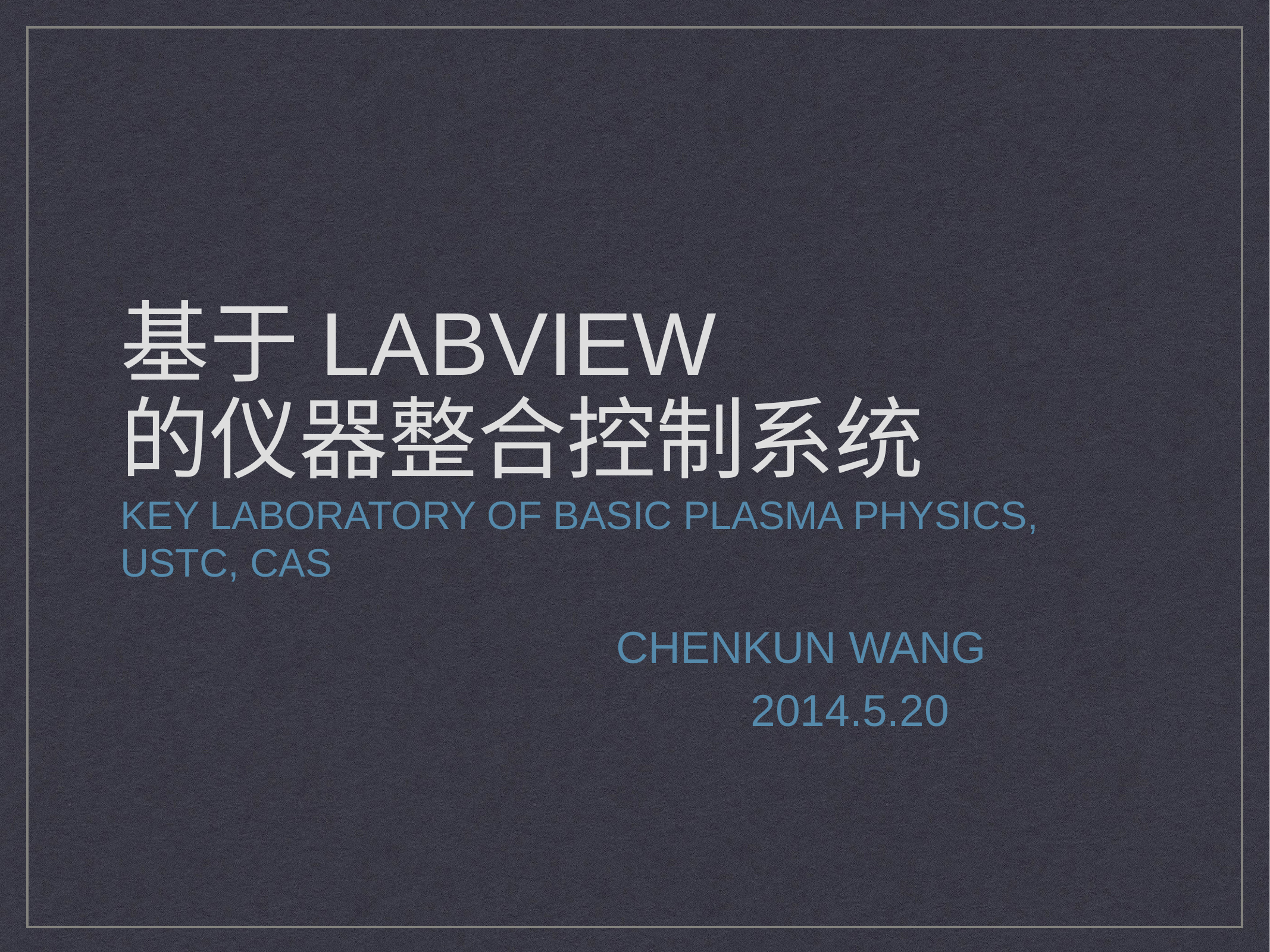

# 基于Labview
的仪器整合控制系统
Key laboratory of Basic plasma physics, USTC, CAS
Chenkun wang
2014.5.20